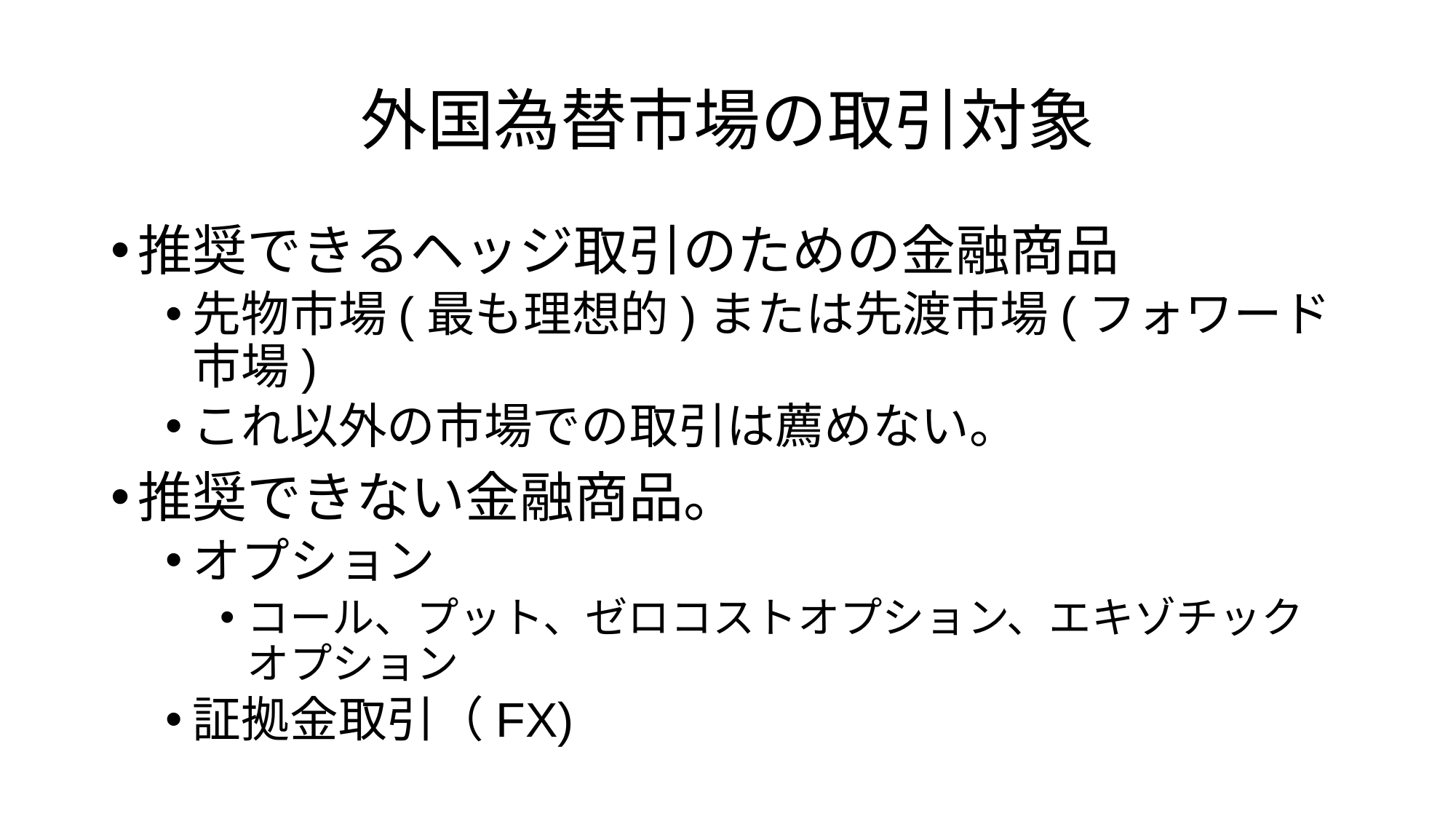

# 外国為替市場の取引対象
推奨できるヘッジ取引のための金融商品
先物市場(最も理想的)または先渡市場(フォワード市場)
これ以外の市場での取引は薦めない。
推奨できない金融商品。
オプション
コール、プット、ゼロコストオプション、エキゾチックオプション
証拠金取引（FX)